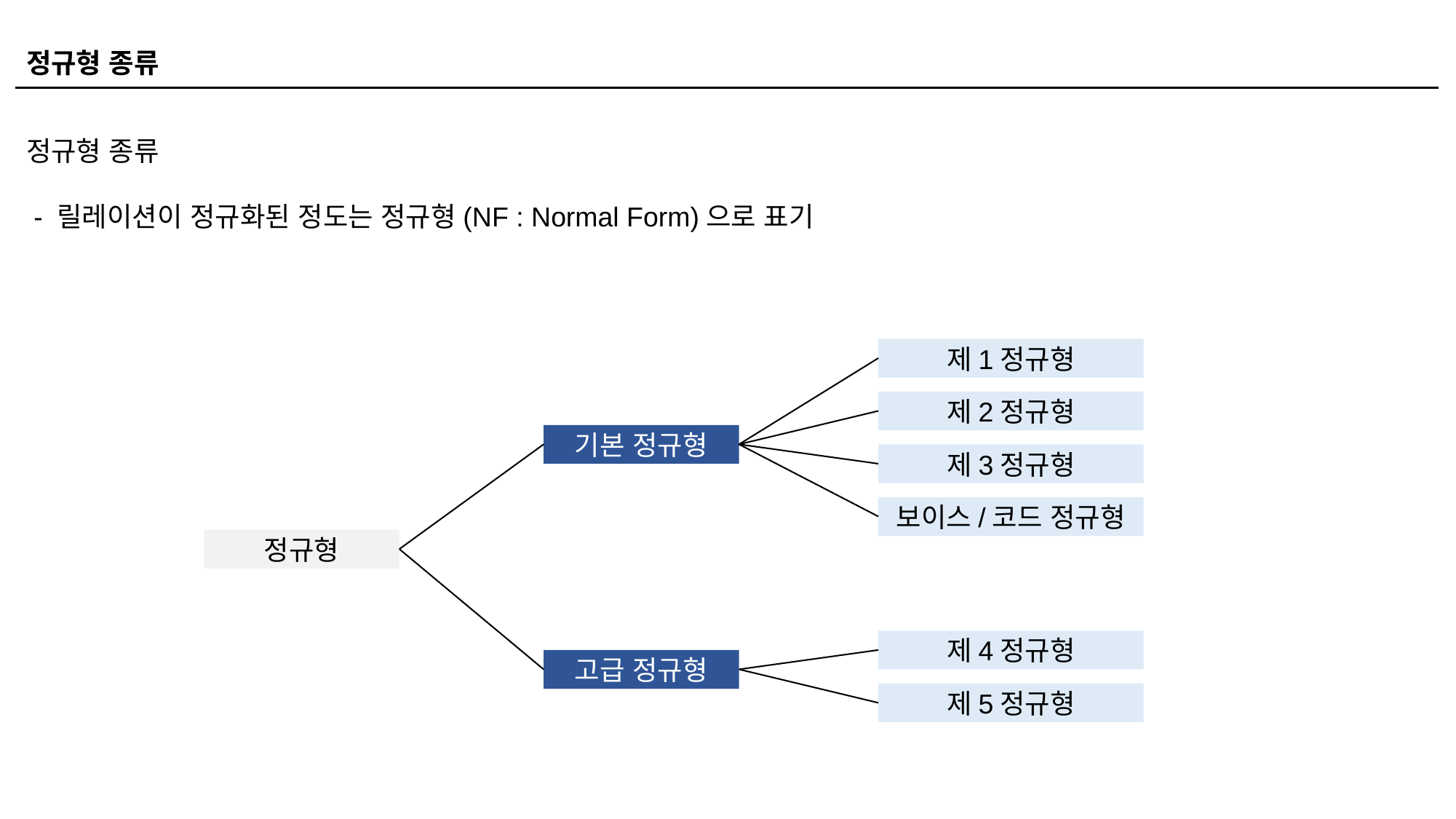

정규형 종류
정규형 종류

 - 릴레이션이 정규화된 정도는 정규형(NF : Normal Form)으로 표기
제1정규형
제2정규형
기본 정규형
제3정규형
보이스/코드 정규형
정규형
제4정규형
고급 정규형
제5정규형